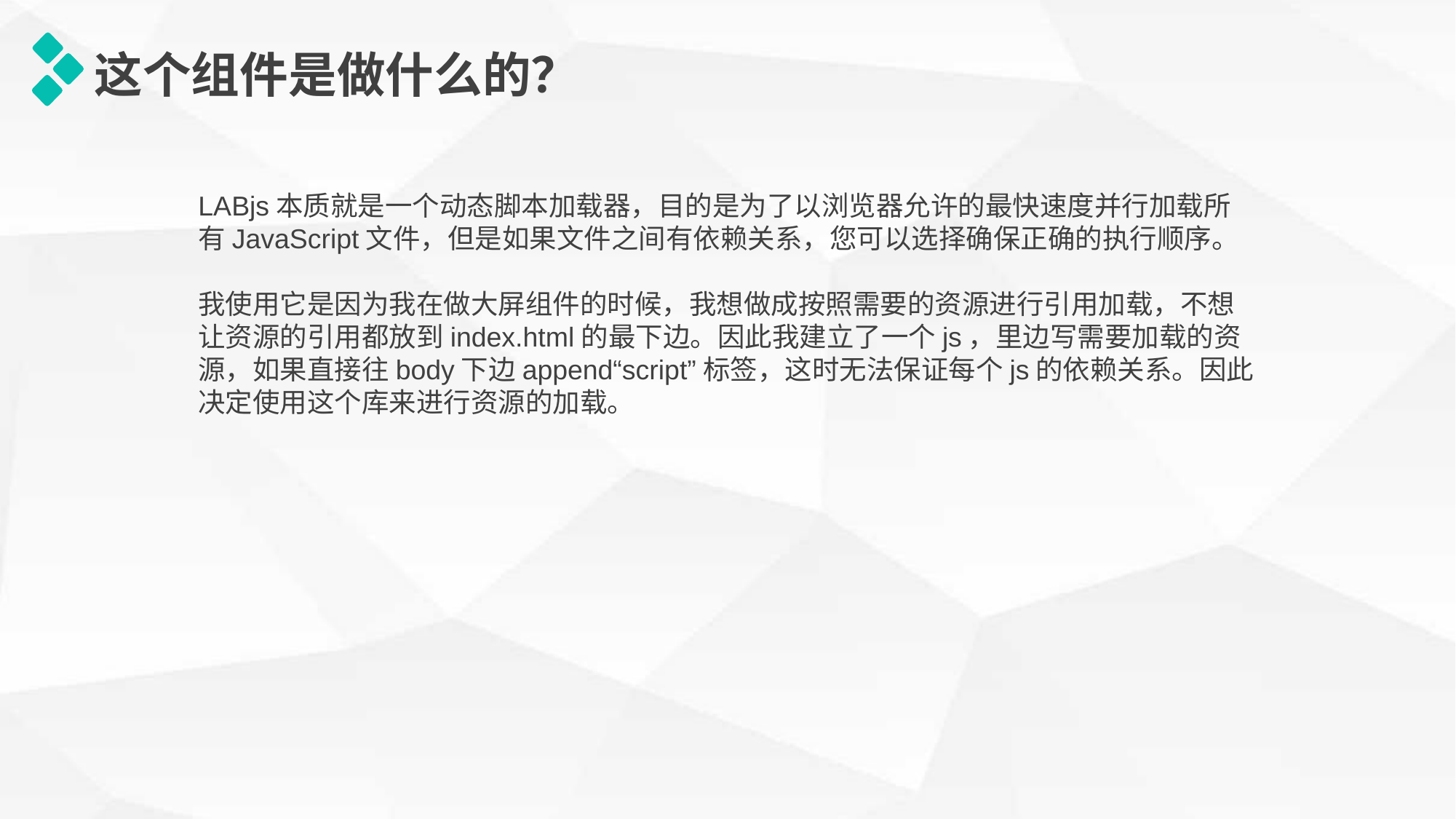

这个组件是做什么的？

LABjs本质就是一个动态脚本加载器，目的是为了以浏览器允许的最快速度并行加载所有JavaScript文件，但是如果文件之间有依赖关系，您可以选择确保正确的执行顺序。

我使用它是因为我在做大屏组件的时候，我想做成按照需要的资源进行引用加载，不想让资源的引用都放到index.html的最下边。因此我建立了一个js，里边写需要加载的资源，如果直接往body下边append“script”标签，这时无法保证每个js的依赖关系。因此决定使用这个库来进行资源的加载。
延时符